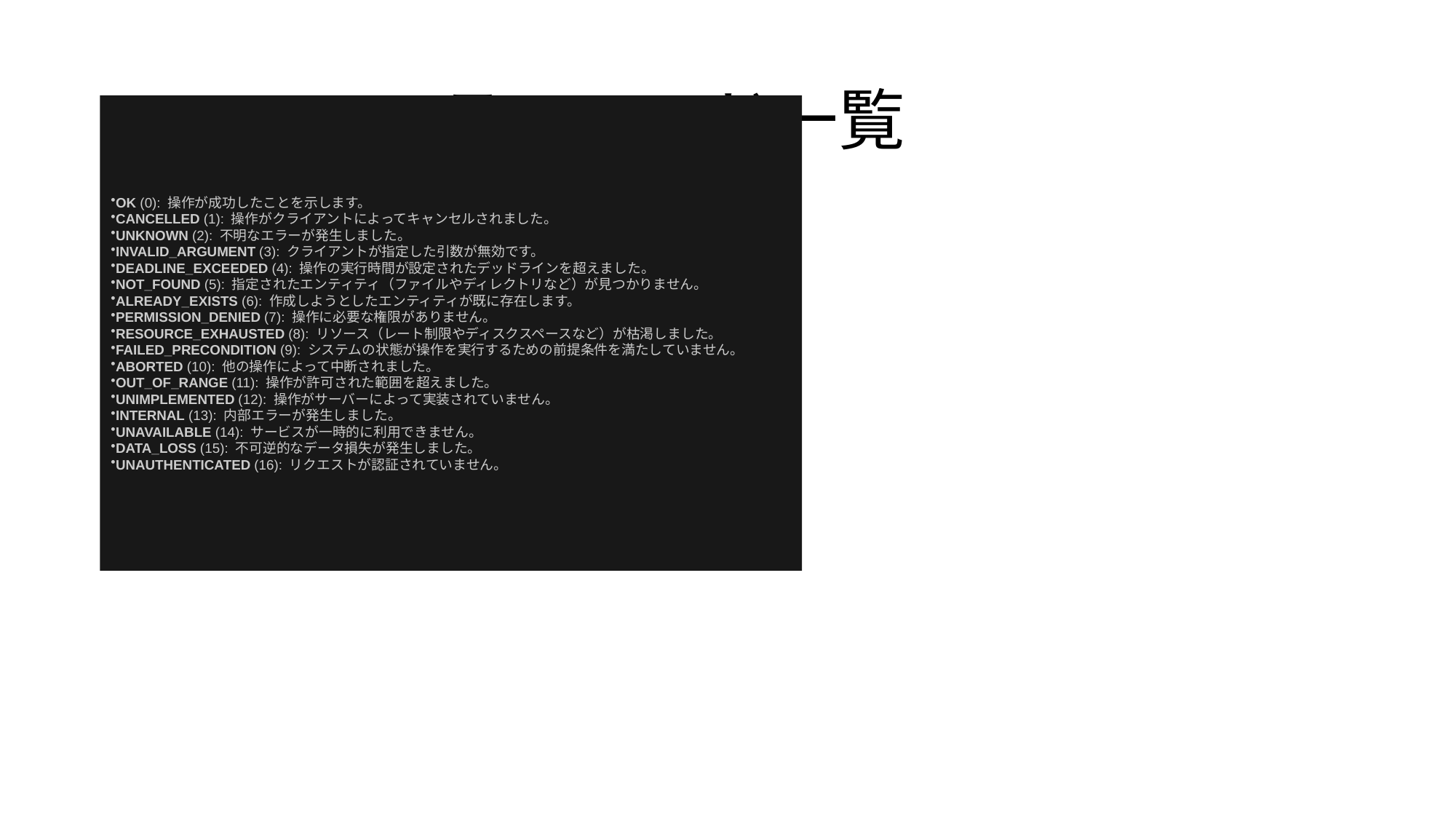

# gRPCのエラーコード一覧

OK (0): 操作が成功したことを示します。
CANCELLED (1): 操作がクライアントによってキャンセルされました。
UNKNOWN (2): 不明なエラーが発生しました。
INVALID_ARGUMENT (3): クライアントが指定した引数が無効です。
DEADLINE_EXCEEDED (4): 操作の実行時間が設定されたデッドラインを超えました。
NOT_FOUND (5): 指定されたエンティティ（ファイルやディレクトリなど）が見つかりません。
ALREADY_EXISTS (6): 作成しようとしたエンティティが既に存在します。
PERMISSION_DENIED (7): 操作に必要な権限がありません。
RESOURCE_EXHAUSTED (8): リソース（レート制限やディスクスペースなど）が枯渇しました。
FAILED_PRECONDITION (9): システムの状態が操作を実行するための前提条件を満たしていません。
ABORTED (10): 他の操作によって中断されました。
OUT_OF_RANGE (11): 操作が許可された範囲を超えました。
UNIMPLEMENTED (12): 操作がサーバーによって実装されていません。
INTERNAL (13): 内部エラーが発生しました。
UNAVAILABLE (14): サービスが一時的に利用できません。
DATA_LOSS (15): 不可逆的なデータ損失が発生しました。
UNAUTHENTICATED (16): リクエストが認証されていません。